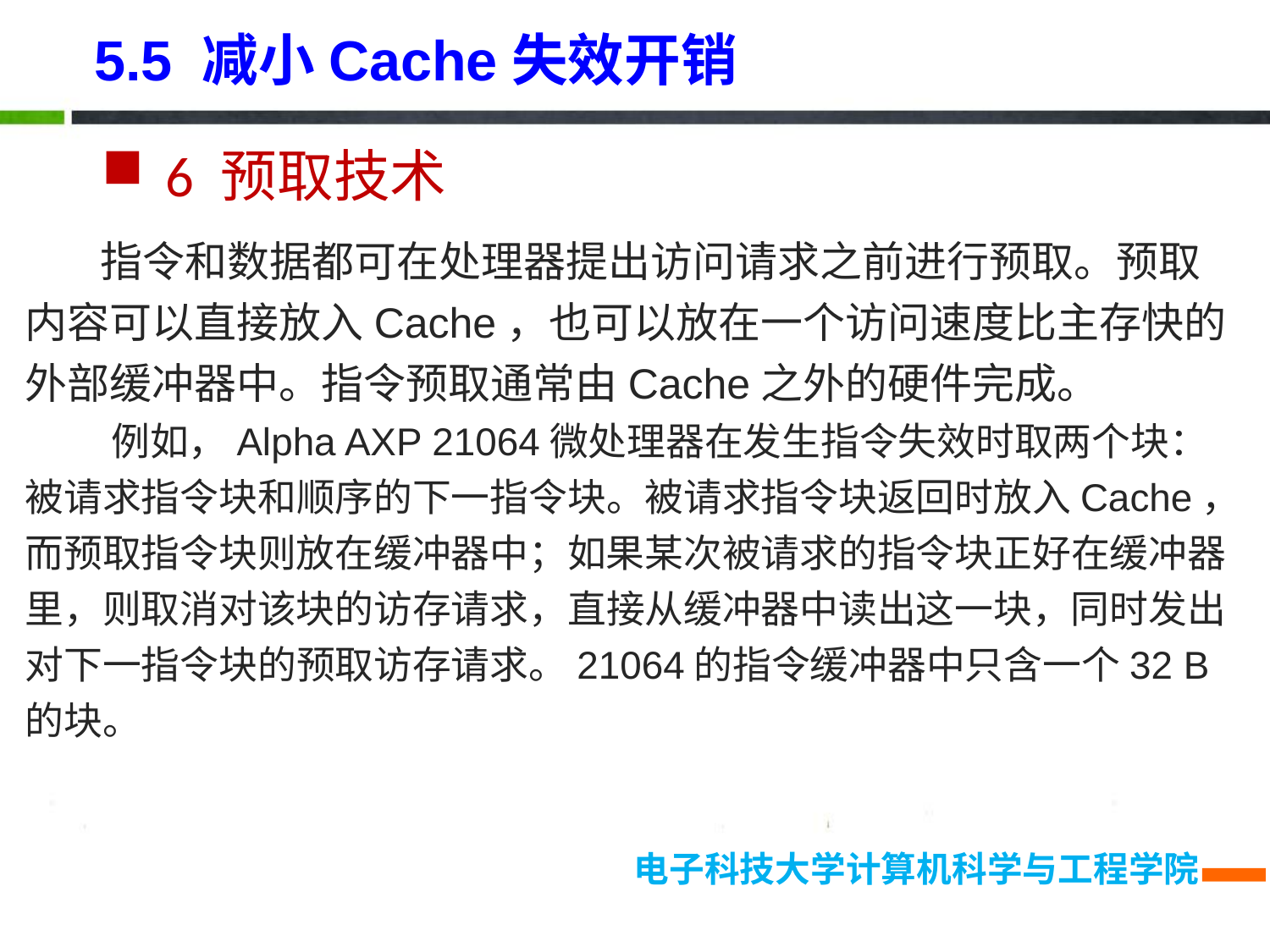

5.5 减小Cache失效开销
6 预取技术
    指令和数据都可在处理器提出访问请求之前进行预取。预取内容可以直接放入Cache，也可以放在一个访问速度比主存快的外部缓冲器中。指令预取通常由Cache之外的硬件完成。
     例如，Alpha AXP 21064微处理器在发生指令失效时取两个块：被请求指令块和顺序的下一指令块。被请求指令块返回时放入Cache，而预取指令块则放在缓冲器中；如果某次被请求的指令块正好在缓冲器里，则取消对该块的访存请求，直接从缓冲器中读出这一块，同时发出对下一指令块的预取访存请求。21064的指令缓冲器中只含一个32 B的块。
40